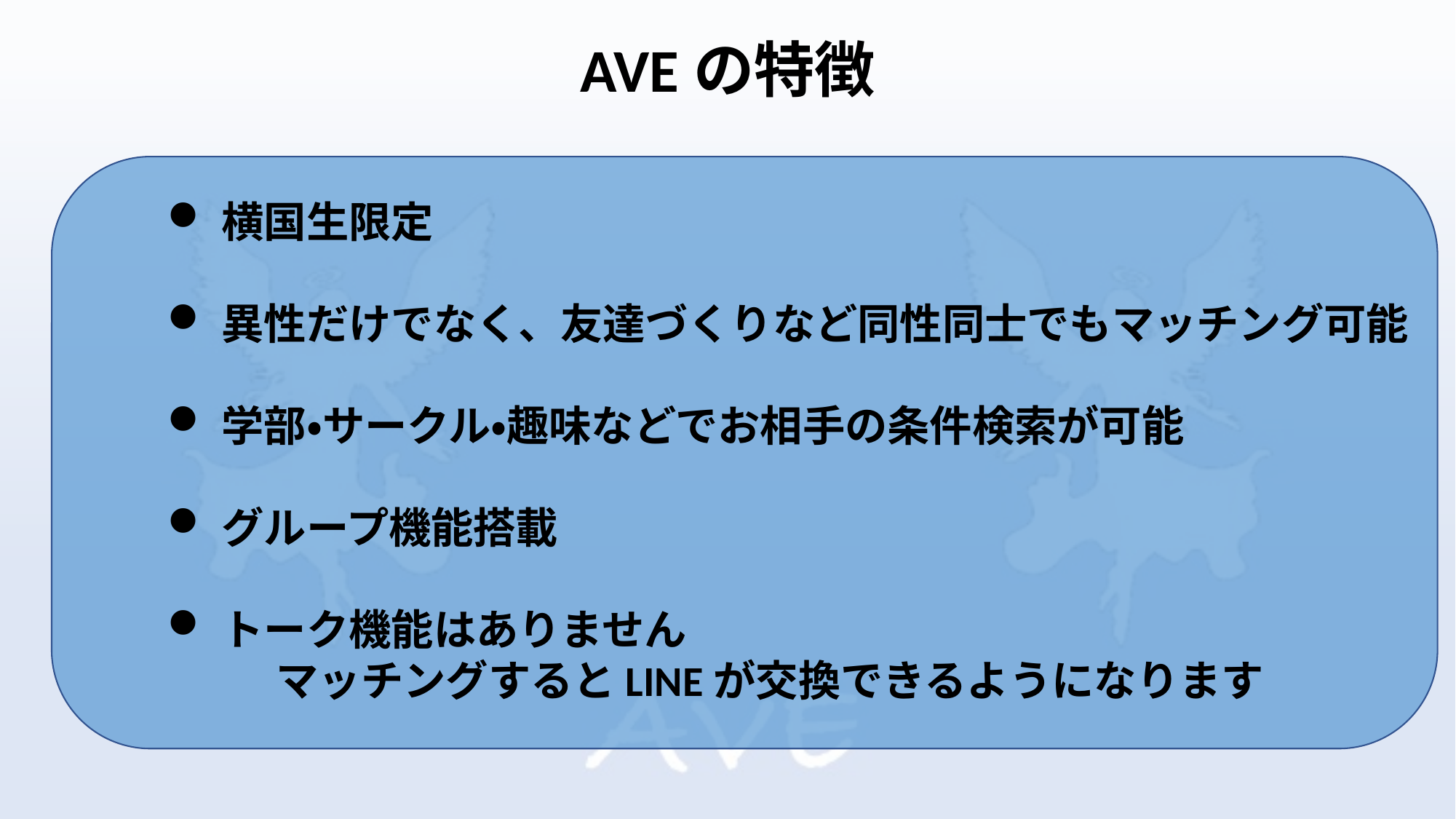

# AVEの特徴

横国生限定

異性だけでなく、友達づくりなど同性同士でもマッチング可能

学部・サークル・趣味などでお相手の条件検索が可能

グループ機能搭載

トーク機能はありません
	マッチングするとLINEが交換できるようになります